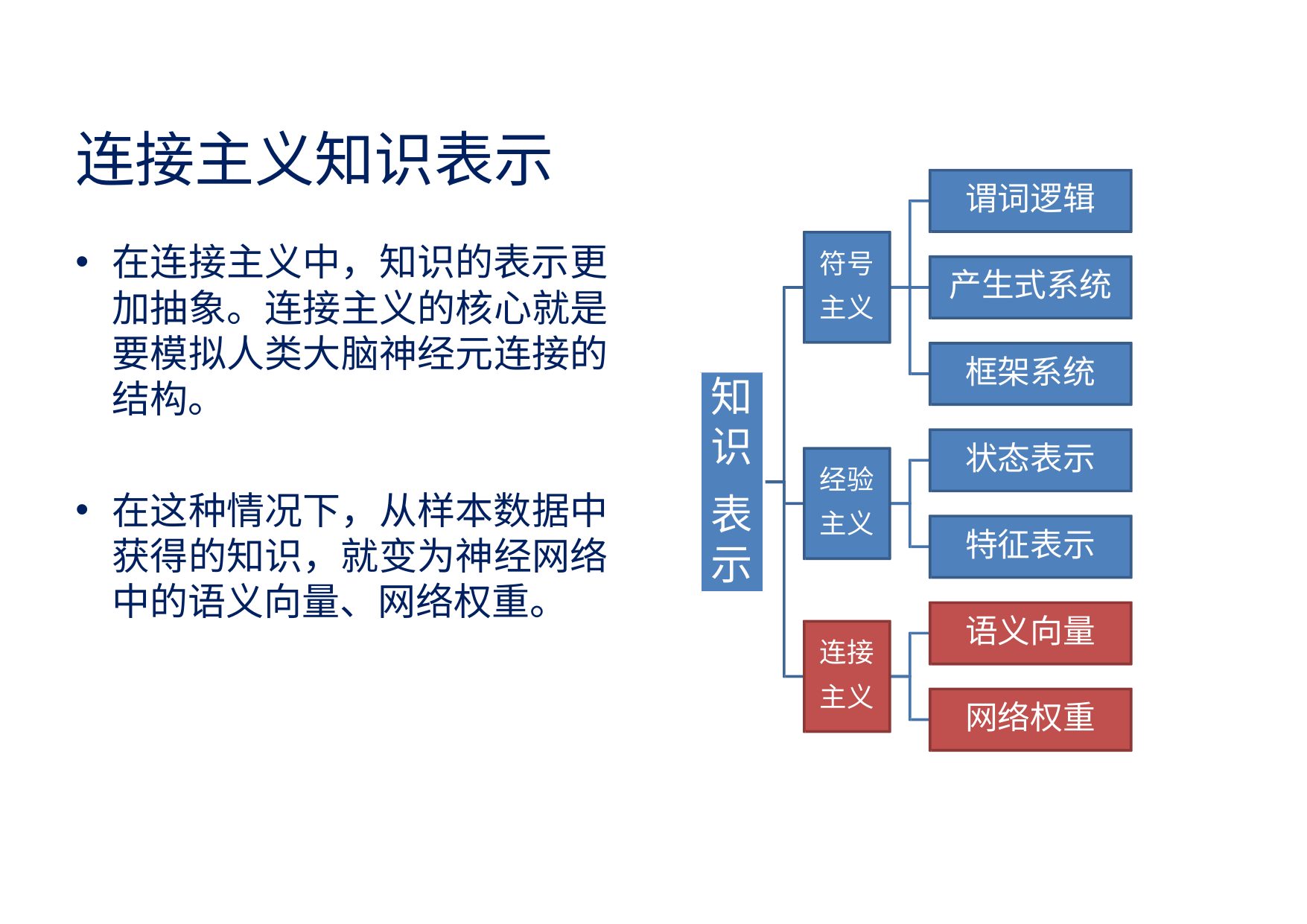

# 连接主义知识表示

谓词逻辑

符号 主义
在连接主义中，知识的表示更 加抽象。连接主义的核心就是 要模拟人类大脑神经元连接的 结构。

在这种情况下，从样本数据中 获得的知识，就变为神经网络 中的语义向量、网络权重。

产生式系统

框架系统
知 识
表 示

状态表示

经验 主义

特征表示

语义向量

连接 主义

网络权重
10